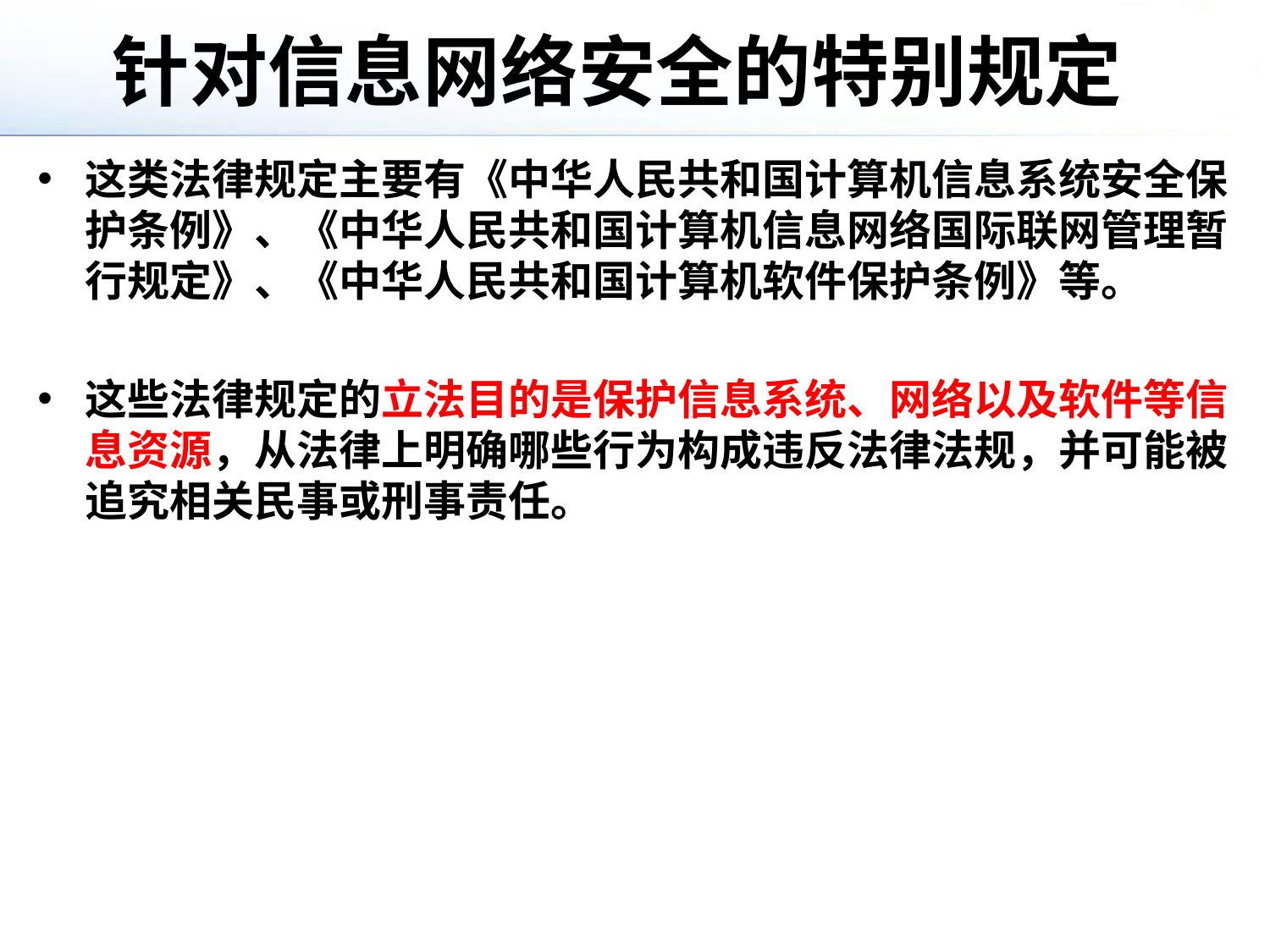

# 针对信息网络安全的特别规定
这类法律规定主要有《中华人民共和国计算机信息系统安全保护条例》、《中华人民共和国计算机信息网络国际联网管理暂行规定》、《中华人民共和国计算机软件保护条例》等。

这些法律规定的立法目的是保护信息系统、网络以及软件等信息资源，从法律上明确哪些行为构成违反法律法规，并可能被追究相关民事或刑事责任。